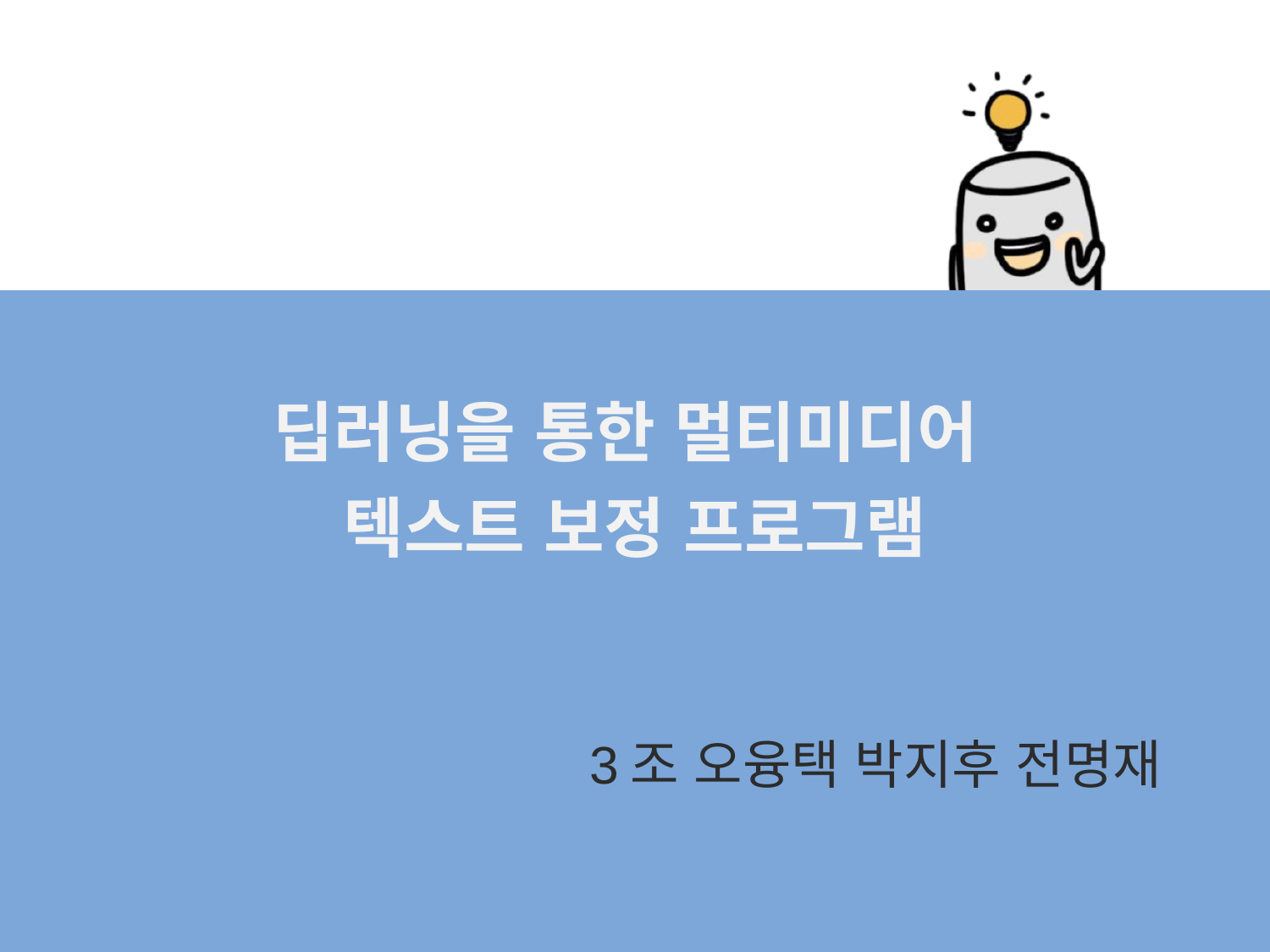

# 딥러닝을 통한 멀티미디어 텍스트 보정 프로그램
3조 오융택 박지후 전명재